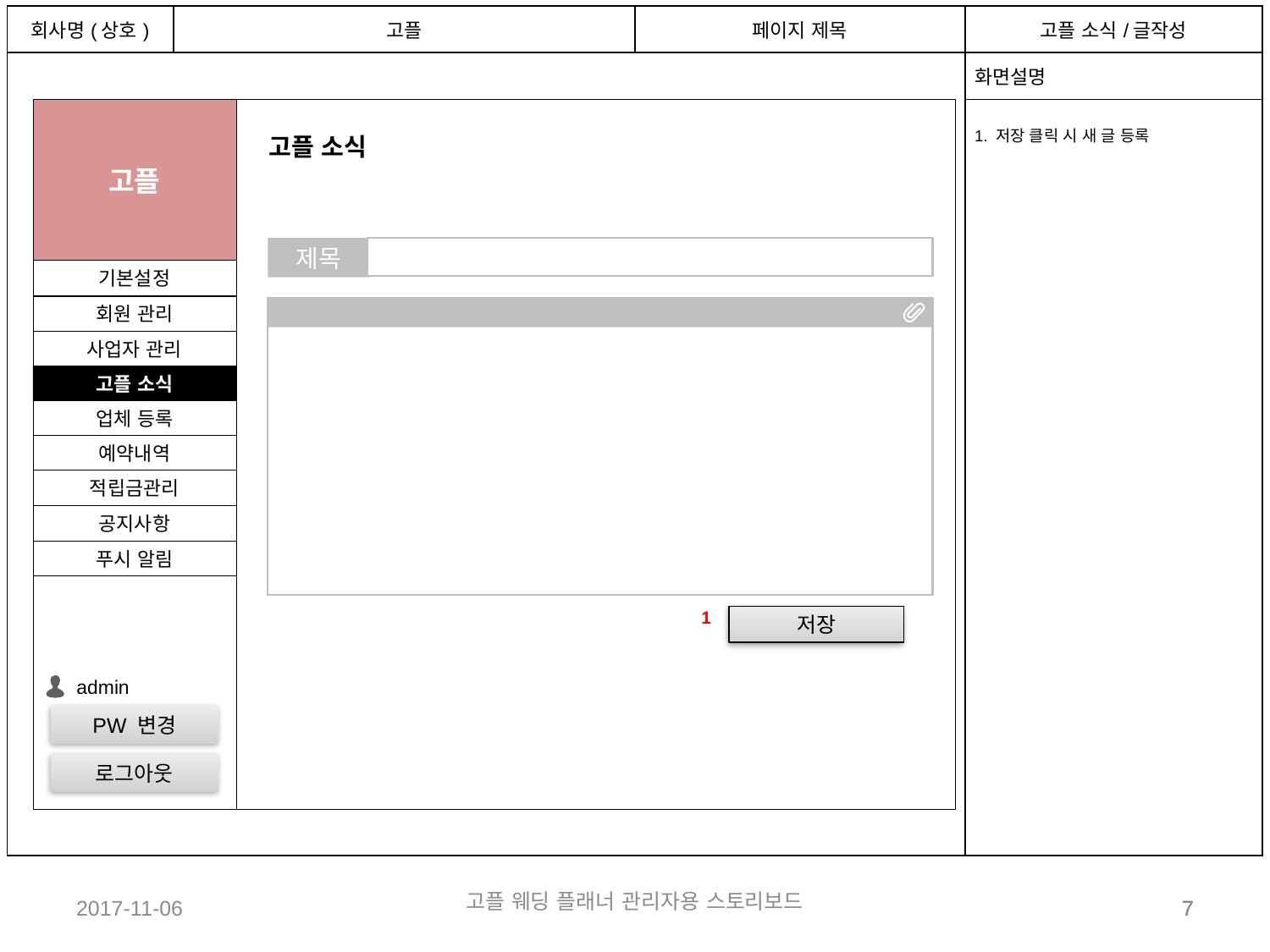

| 회사명(상호) | 고플 | 페이지 제목 | 고플 소식/글작성 |
| --- | --- | --- | --- |
|  |  |  | 화면설명 |
|  |  |  | 1. 저장 클릭 시 새 글 등록 |

고플
고플 소식

제목
기본설정
회원 관리

사업자 관리
고플 소식
업체 등록
예약내역
적립금관리
공지사항

푸시 알림
1
저장
admin

PW 변경
로그아웃
고플 웨딩 플래너 관리자용 스토리보드
2017-11-06
7
7
7